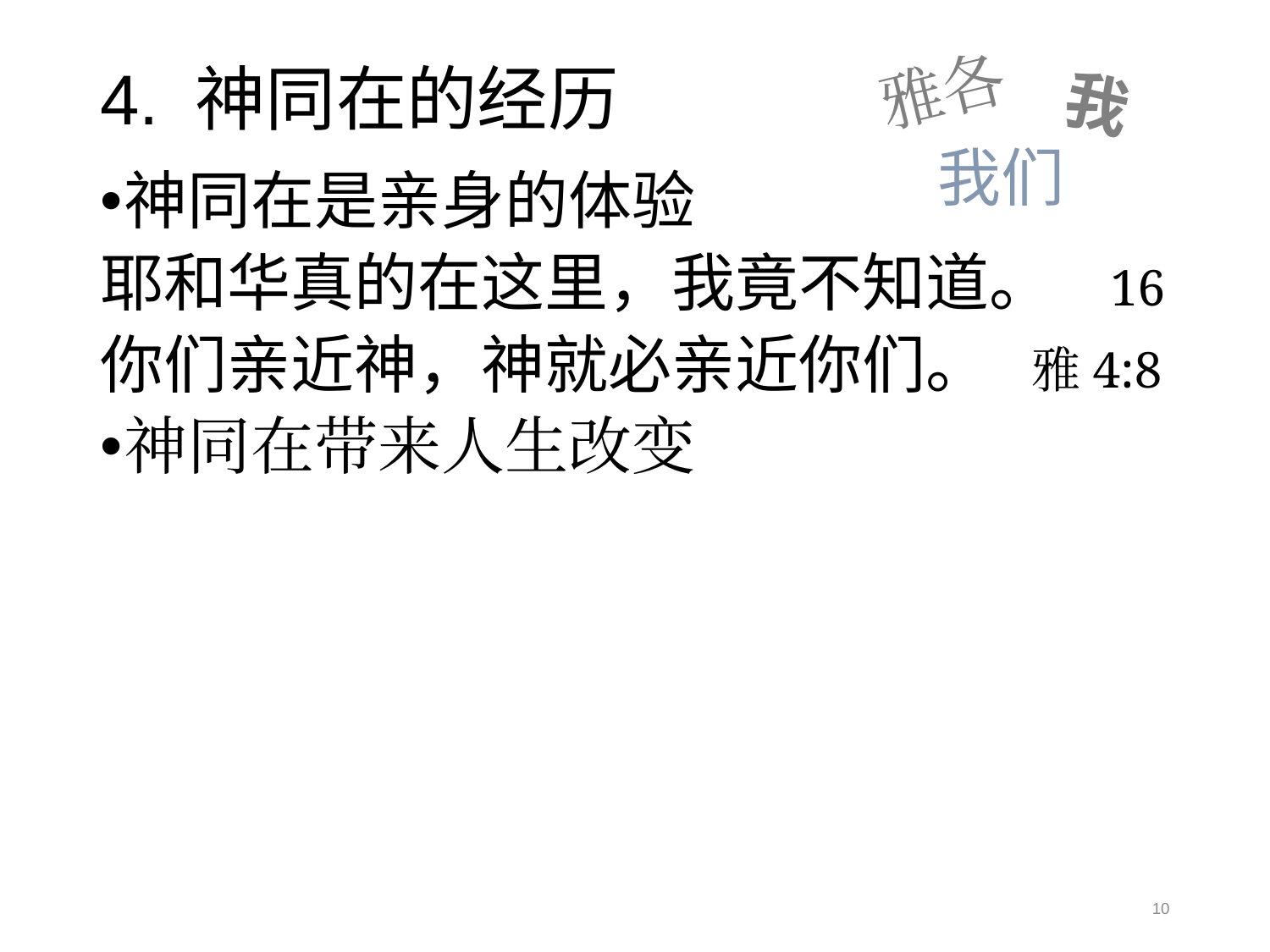

雅各
我
我们
# 4. 神同在的经历
神同在是亲身的体验
耶和华真的在这里，我竟不知道。   16
你们亲近神，神就必亲近你们。   雅4:8
神同在带来人生改变
10